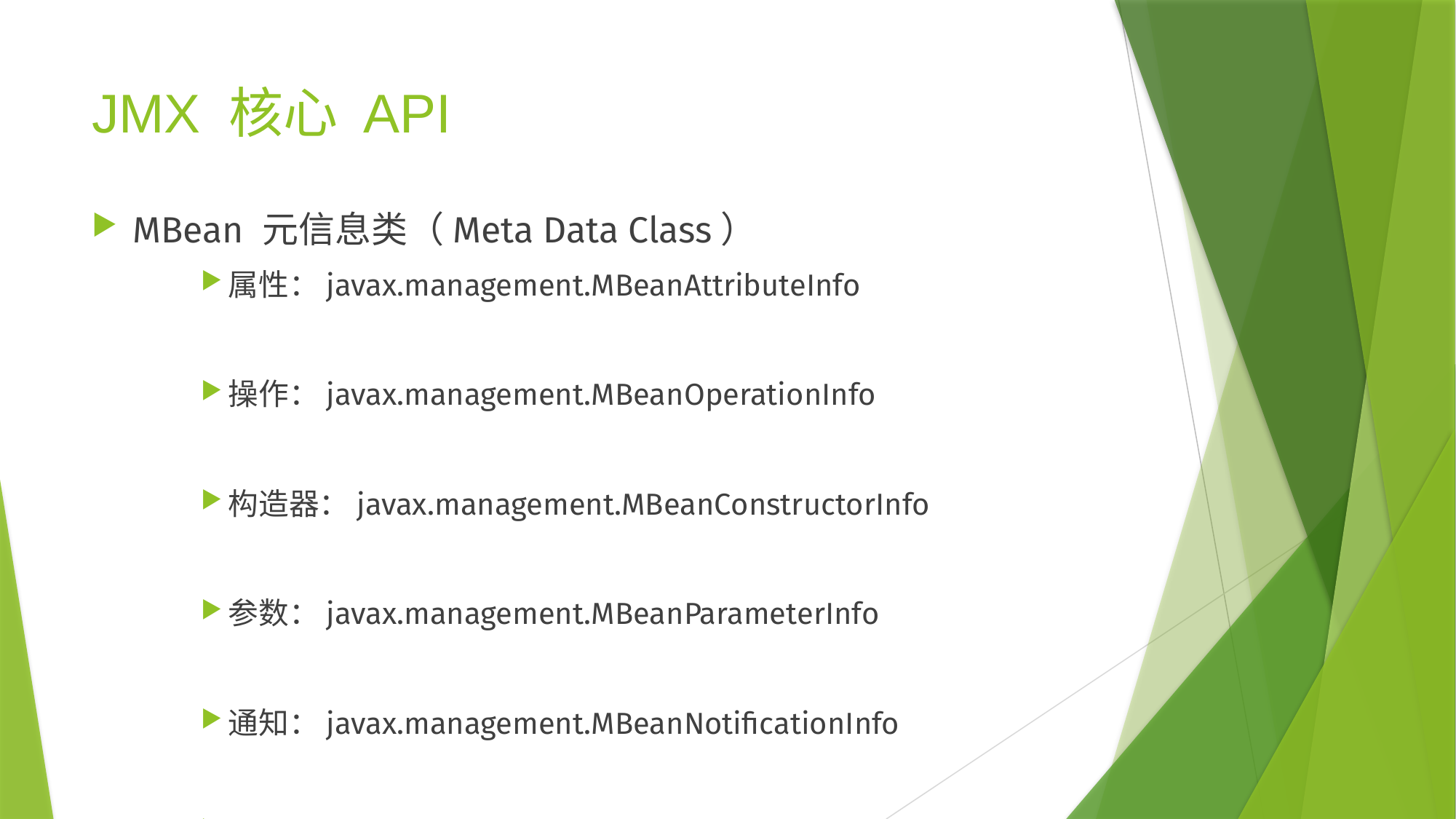

# JMX 核心 API
MBean 元信息类（Meta Data Class）
属性：javax.management.MBeanAttributeInfo

操作：javax.management.MBeanOperationInfo

构造器：javax.management.MBeanConstructorInfo

参数：javax.management.MBeanParameterInfo

通知：javax.management.MBeanNotificationInfo

Bean：javax.management.MBeanInfo